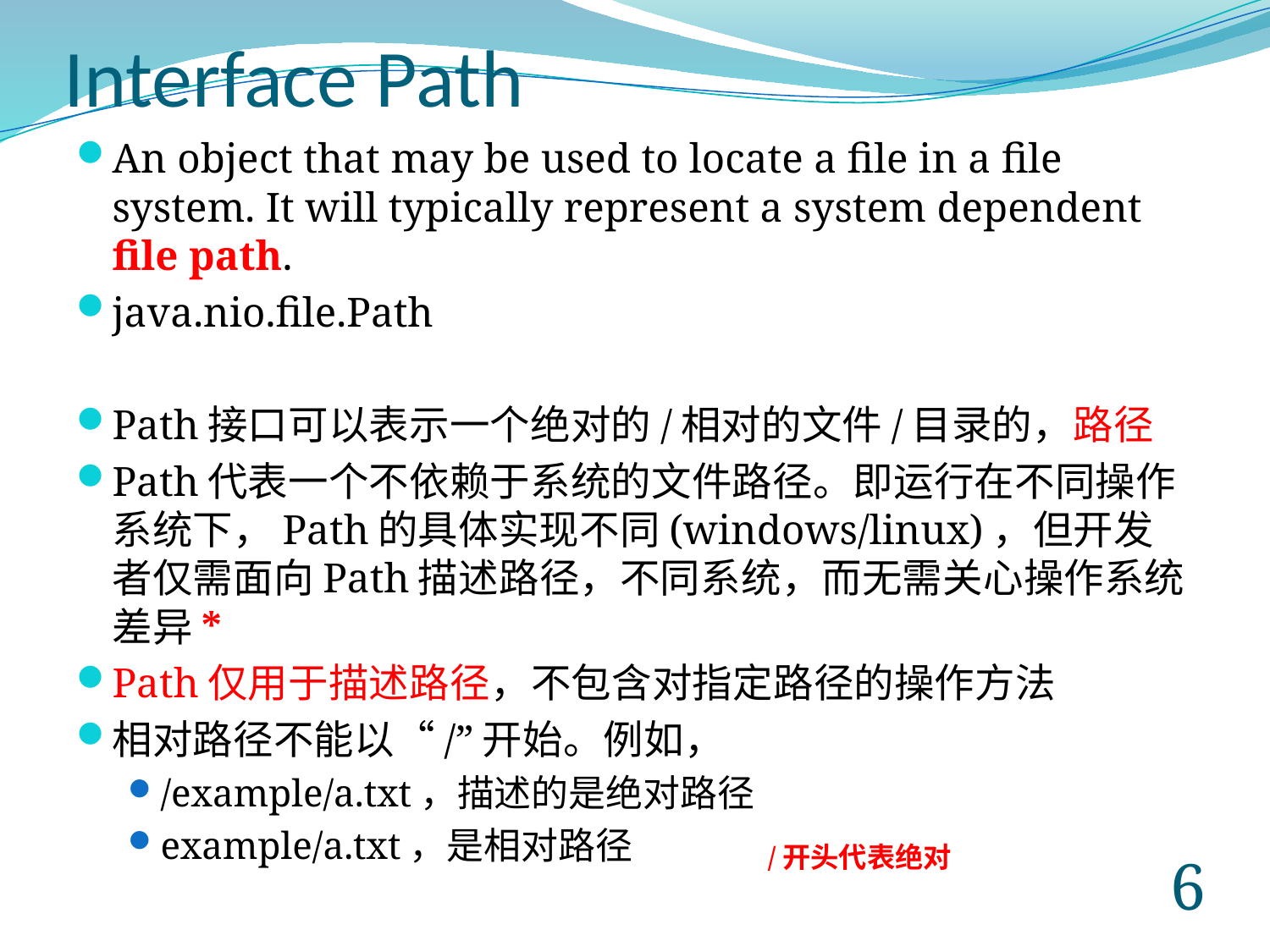

# Interface Path
An object that may be used to locate a file in a file system. It will typically represent a system dependent file path.
java.nio.file.Path

Path接口可以表示一个绝对的/相对的文件/目录的，路径
Path代表一个不依赖于系统的文件路径。即运行在不同操作系统下，Path的具体实现不同(windows/linux)，但开发者仅需面向Path描述路径，不同系统，而无需关心操作系统差异*
Path仅用于描述路径，不包含对指定路径的操作方法
相对路径不能以“/”开始。例如，
/example/a.txt，描述的是绝对路径
example/a.txt，是相对路径
/开头代表绝对
6